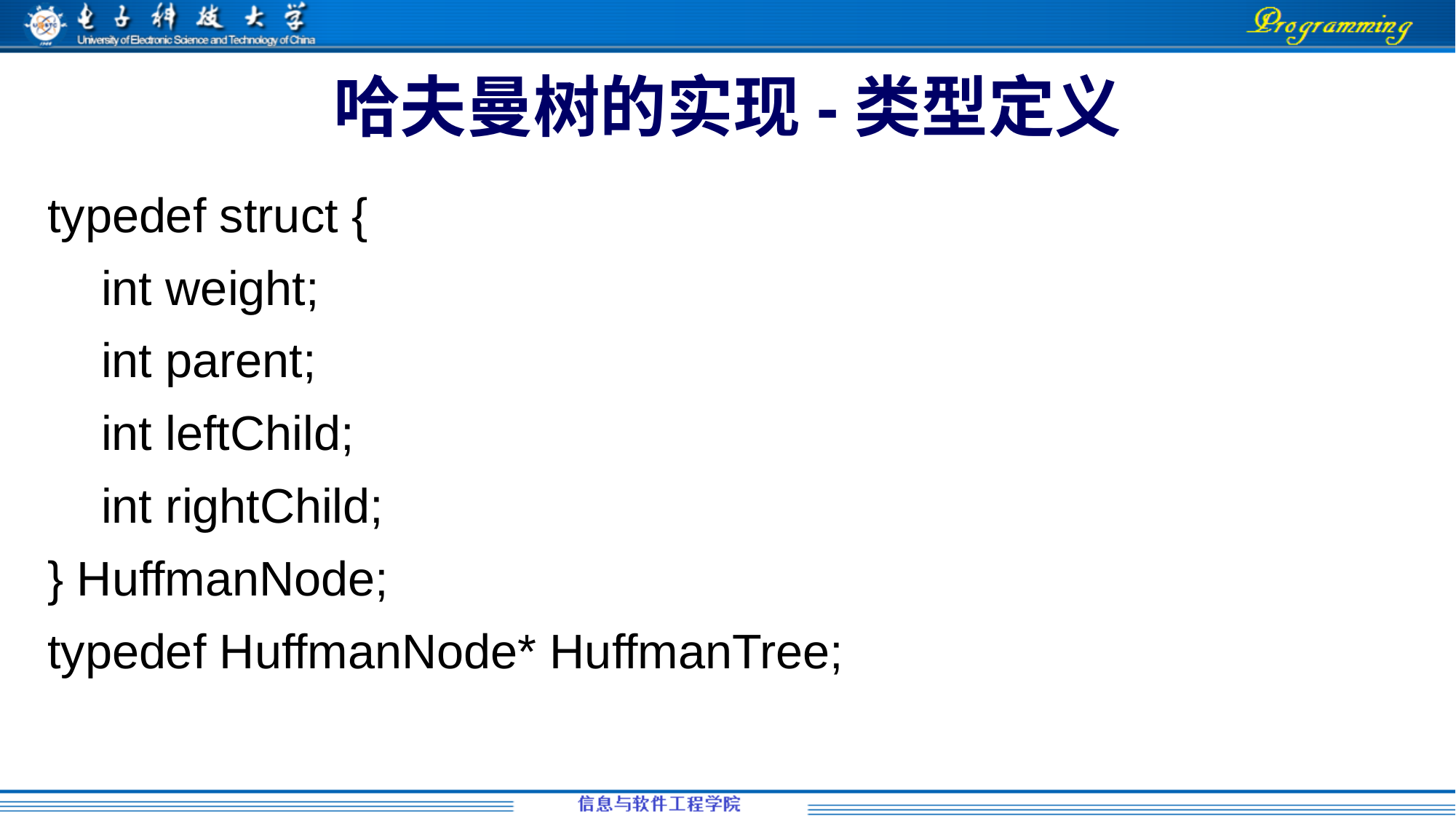

# 哈夫曼树的实现-类型定义
typedef struct {
    int weight;
    int parent;
    int leftChild;
    int rightChild;
} HuffmanNode;
typedef HuffmanNode* HuffmanTree;